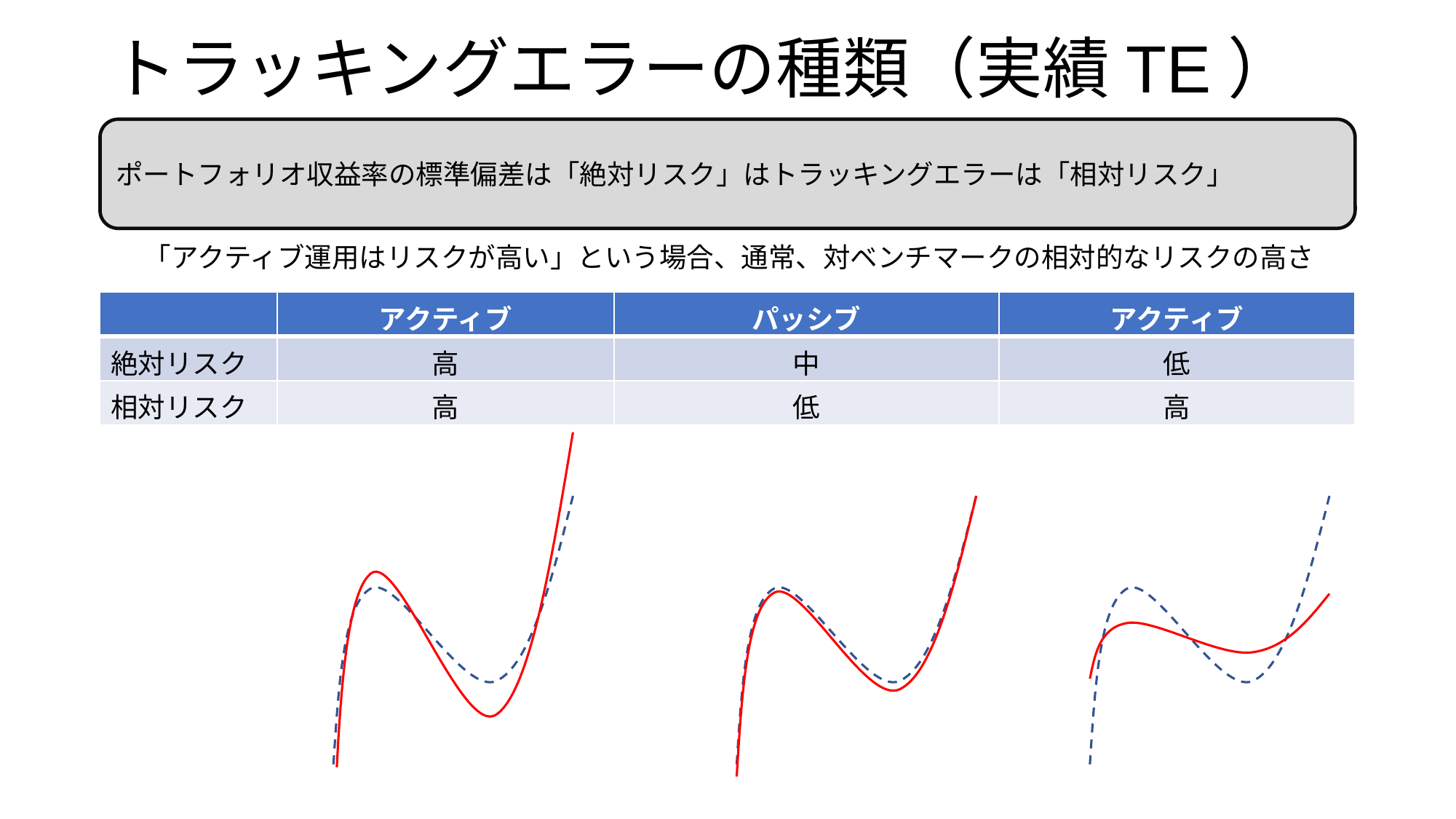

# トラッキングエラーの種類（実績TE）
ポートフォリオ収益率の標準偏差は「絶対リスク」はトラッキングエラーは「相対リスク」
「アクティブ運用はリスクが高い」という場合、通常、対ベンチマークの相対的なリスクの高さ
|  | アクティブ | パッシブ | アクティブ |
| --- | --- | --- | --- |
| 絶対リスク | 高 | 中 | 低 |
| 相対リスク | 高 | 低 | 高 |